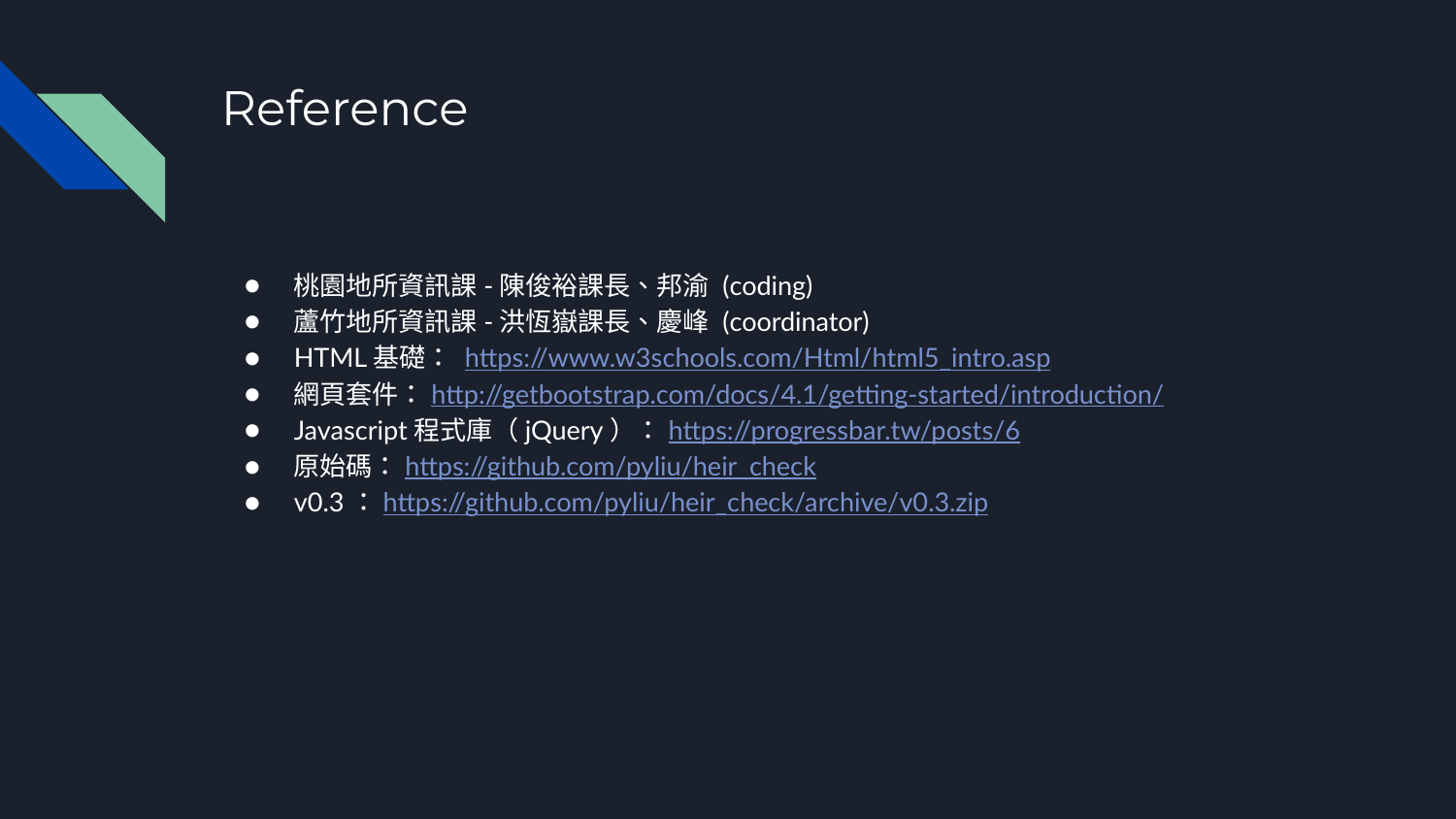

# Reference
桃園地所資訊課-陳俊裕課長、邦渝 (coding)
蘆竹地所資訊課-洪恆嶽課長、慶峰 (coordinator)
HTML基礎： https://www.w3schools.com/Html/html5_intro.asp
網頁套件：http://getbootstrap.com/docs/4.1/getting-started/introduction/
Javascript程式庫（jQuery）：https://progressbar.tw/posts/6
原始碼：https://github.com/pyliu/heir_check
v0.3：https://github.com/pyliu/heir_check/archive/v0.3.zip